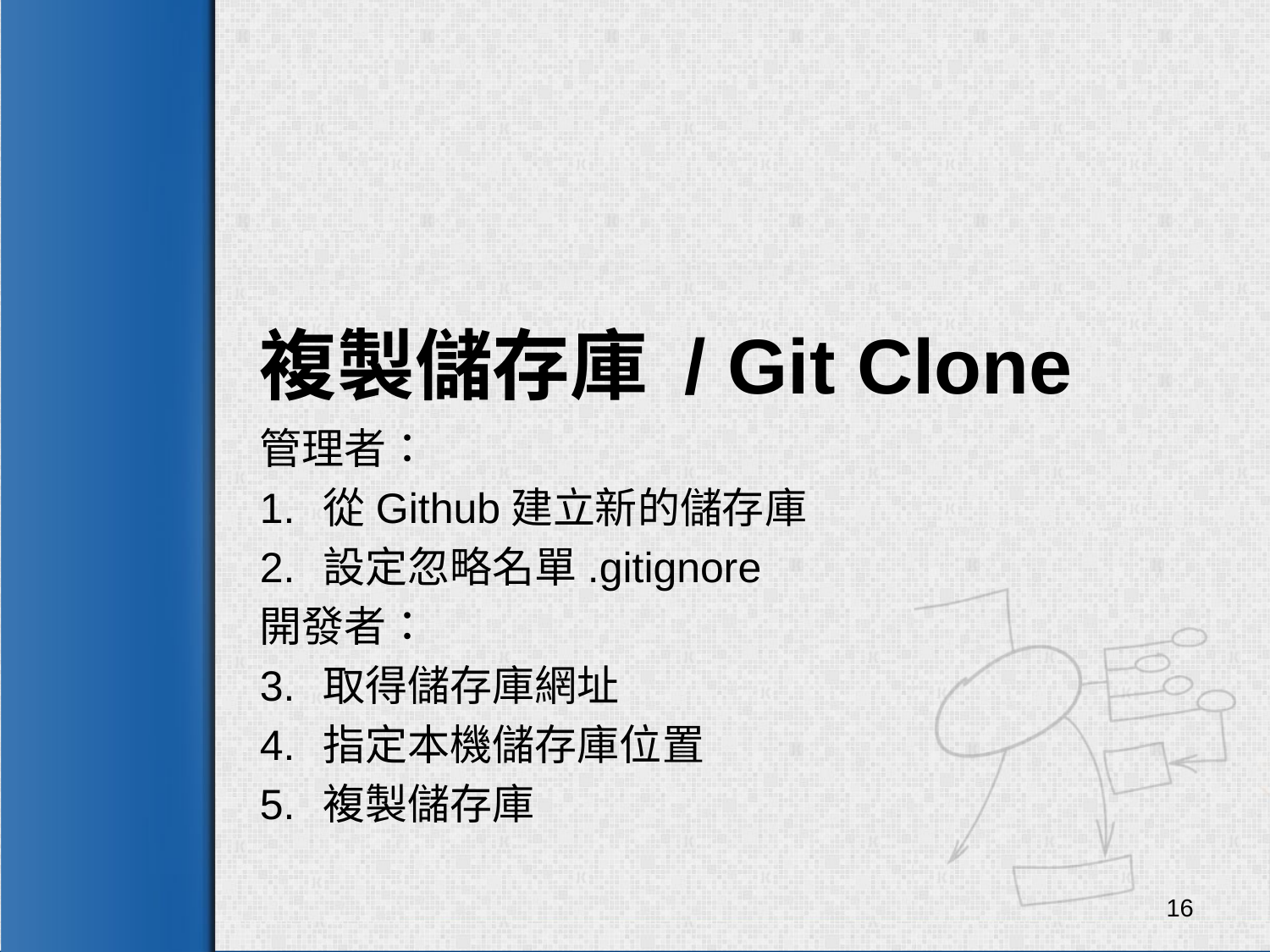

# 複製儲存庫 / Git Clone
管理者：
從Github建立新的儲存庫
設定忽略名單.gitignore
開發者：
取得儲存庫網址
指定本機儲存庫位置
複製儲存庫
16